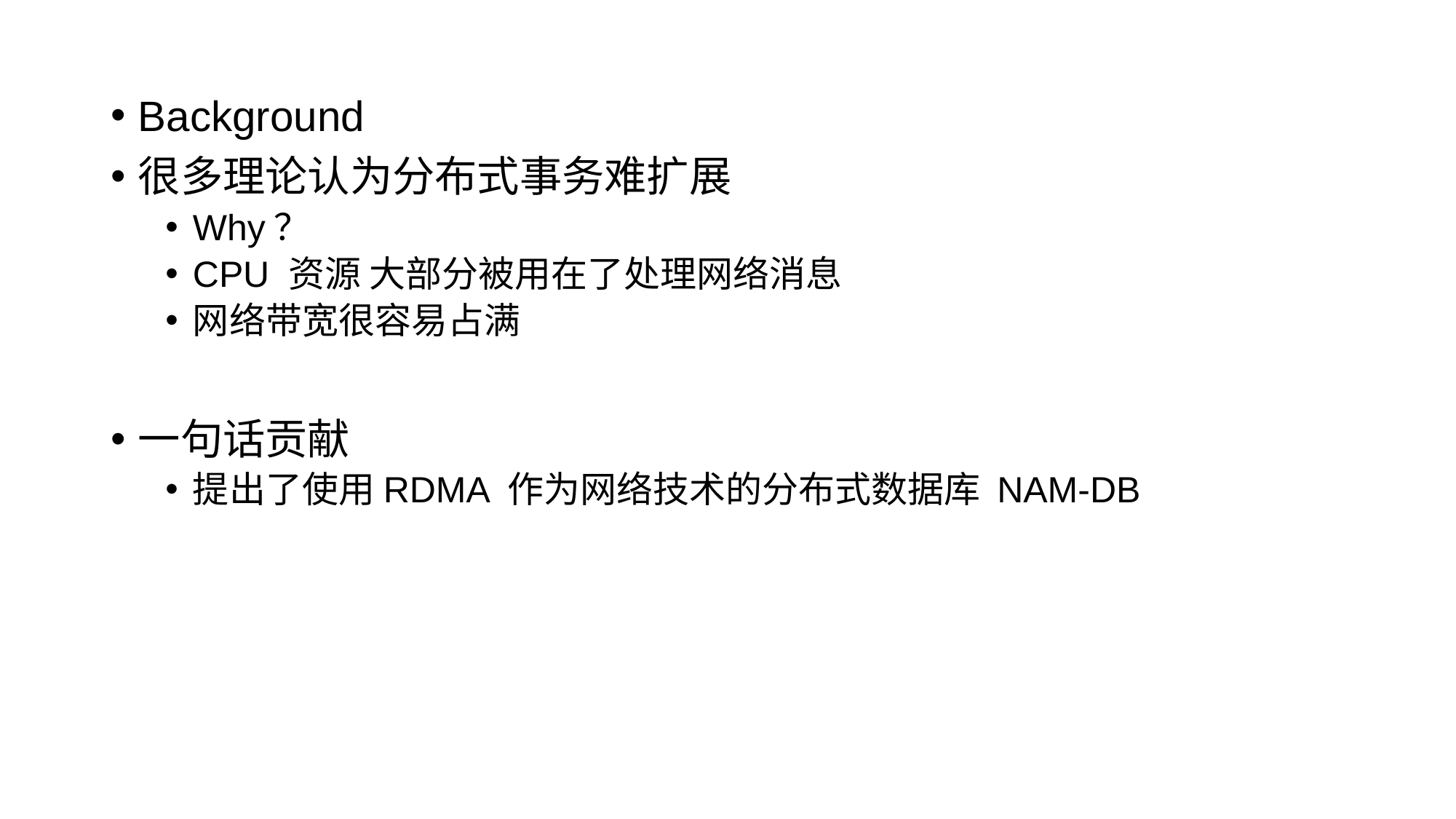

Background
很多理论认为分布式事务难扩展
Why？
CPU 资源 大部分被用在了处理网络消息
网络带宽很容易占满

一句话贡献
提出了使用RDMA 作为网络技术的分布式数据库 NAM-DB